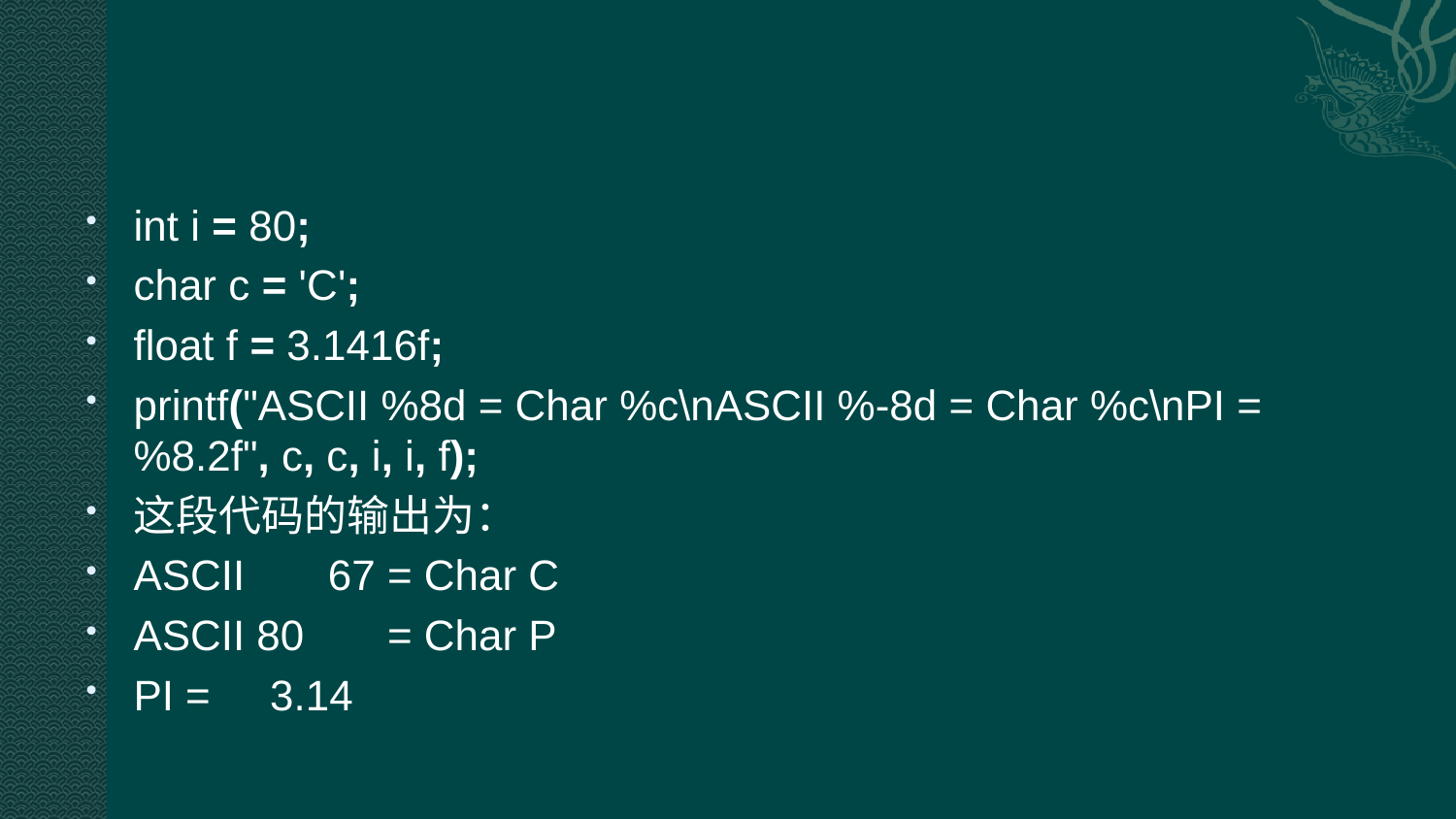

#
int i = 80;
char c = 'C';
float f = 3.1416f;
printf("ASCII %8d = Char %c\nASCII %-8d = Char %c\nPI = %8.2f", c, c, i, i, f);
这段代码的输出为：
ASCII       67 = Char C
ASCII 80       = Char P
PI =     3.14